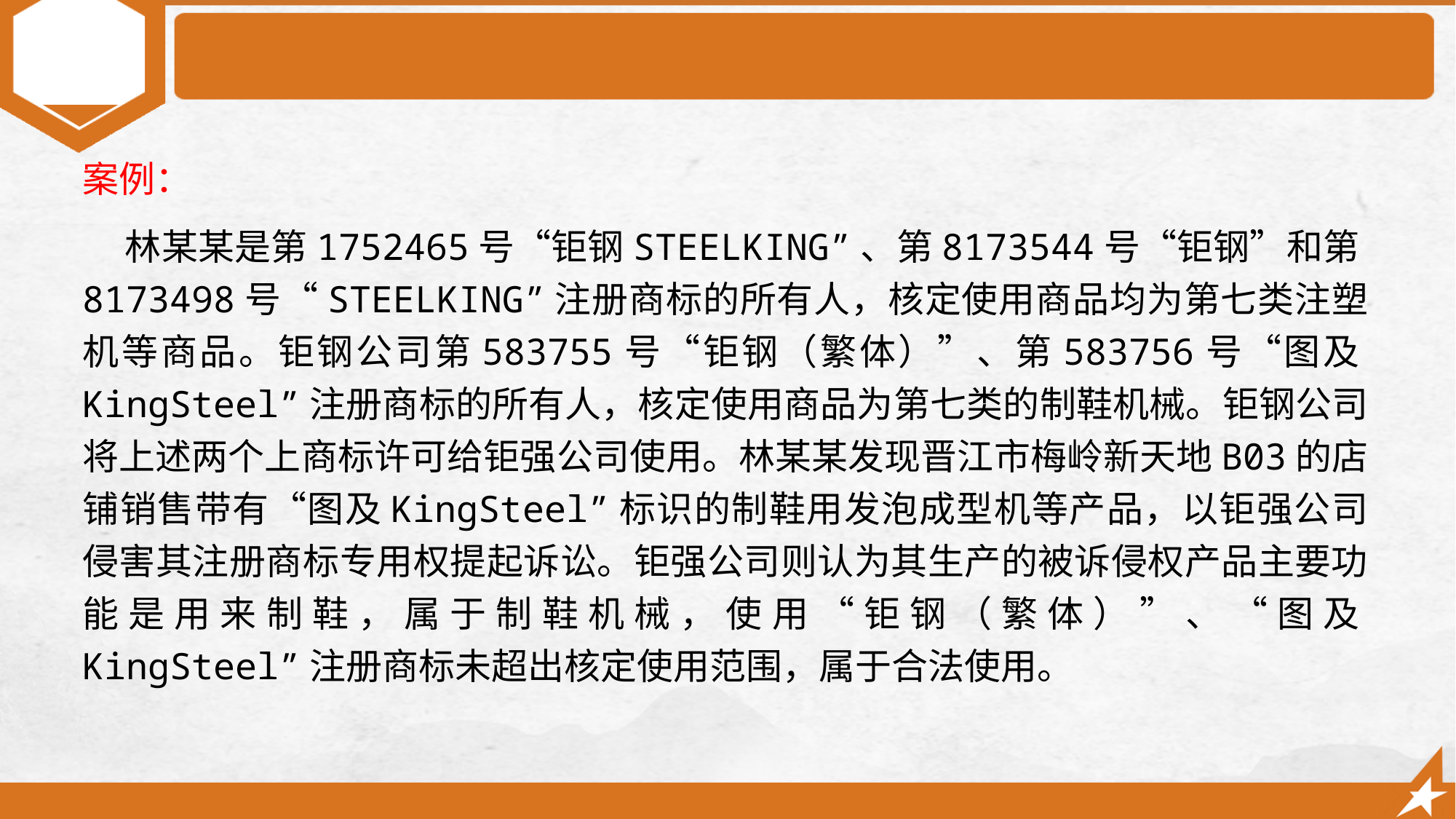

案例：
    林某某是第1752465号“钜钢STEELKING”、第8173544号“钜钢”和第8173498号“STEELKING”注册商标的所有人，核定使用商品均为第七类注塑机等商品。钜钢公司第583755号“钜钢（繁体）”、第583756号“图及KingSteel”注册商标的所有人，核定使用商品为第七类的制鞋机械。钜钢公司将上述两个上商标许可给钜强公司使用。林某某发现晋江市梅岭新天地B03的店铺销售带有“图及KingSteel”标识的制鞋用发泡成型机等产品，以钜强公司侵害其注册商标专用权提起诉讼。钜强公司则认为其生产的被诉侵权产品主要功能是用来制鞋，属于制鞋机械，使用“钜钢（繁体）”、“图及KingSteel”注册商标未超出核定使用范围，属于合法使用。